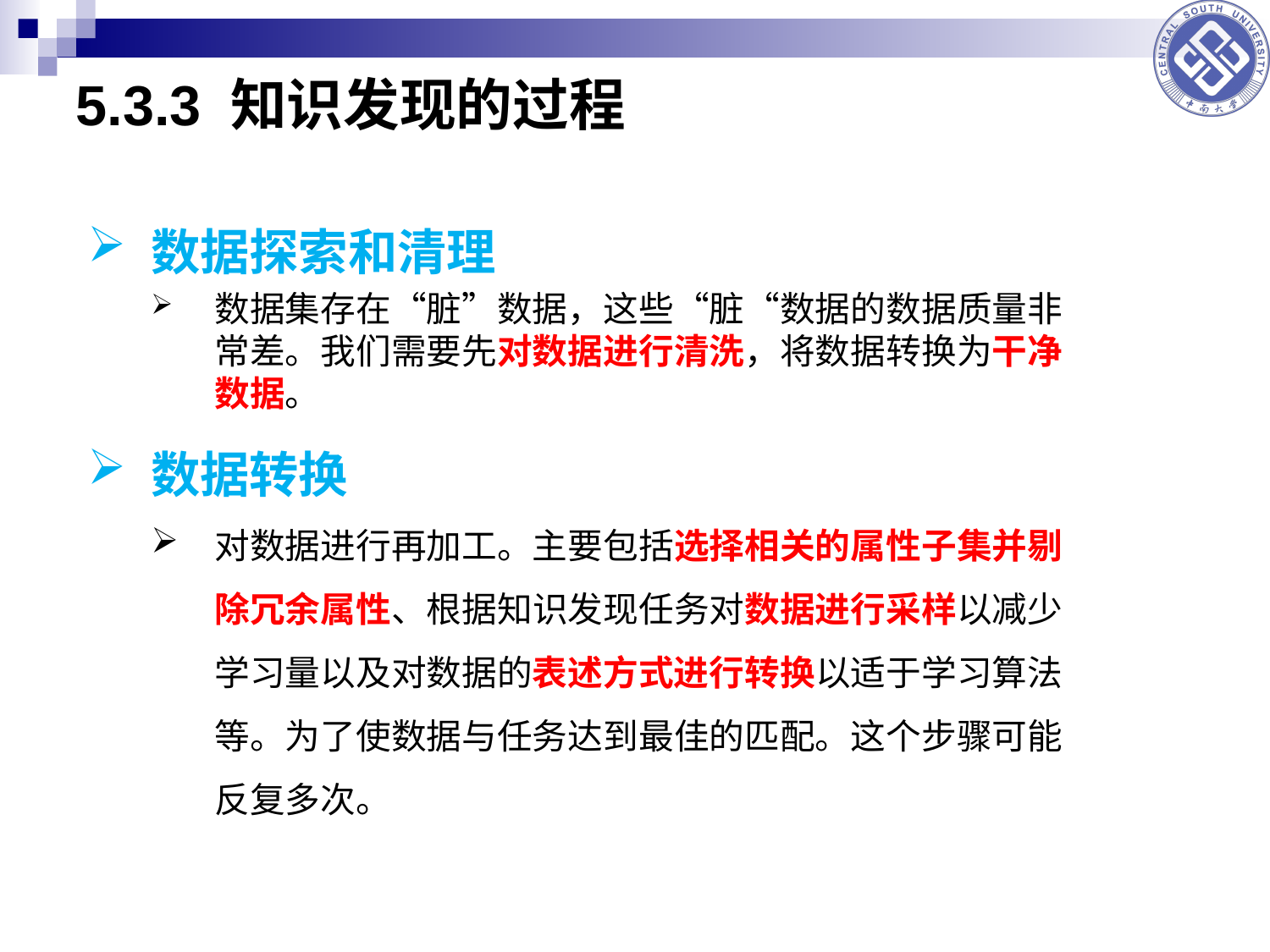

5.3.3 知识发现的过程
数据探索和清理
数据集存在“脏”数据，这些“脏“数据的数据质量非常差。我们需要先对数据进行清洗，将数据转换为干净数据。
数据转换
对数据进行再加工。主要包括选择相关的属性子集并剔除冗余属性、根据知识发现任务对数据进行采样以减少学习量以及对数据的表述方式进行转换以适于学习算法等。为了使数据与任务达到最佳的匹配。这个步骤可能反复多次。